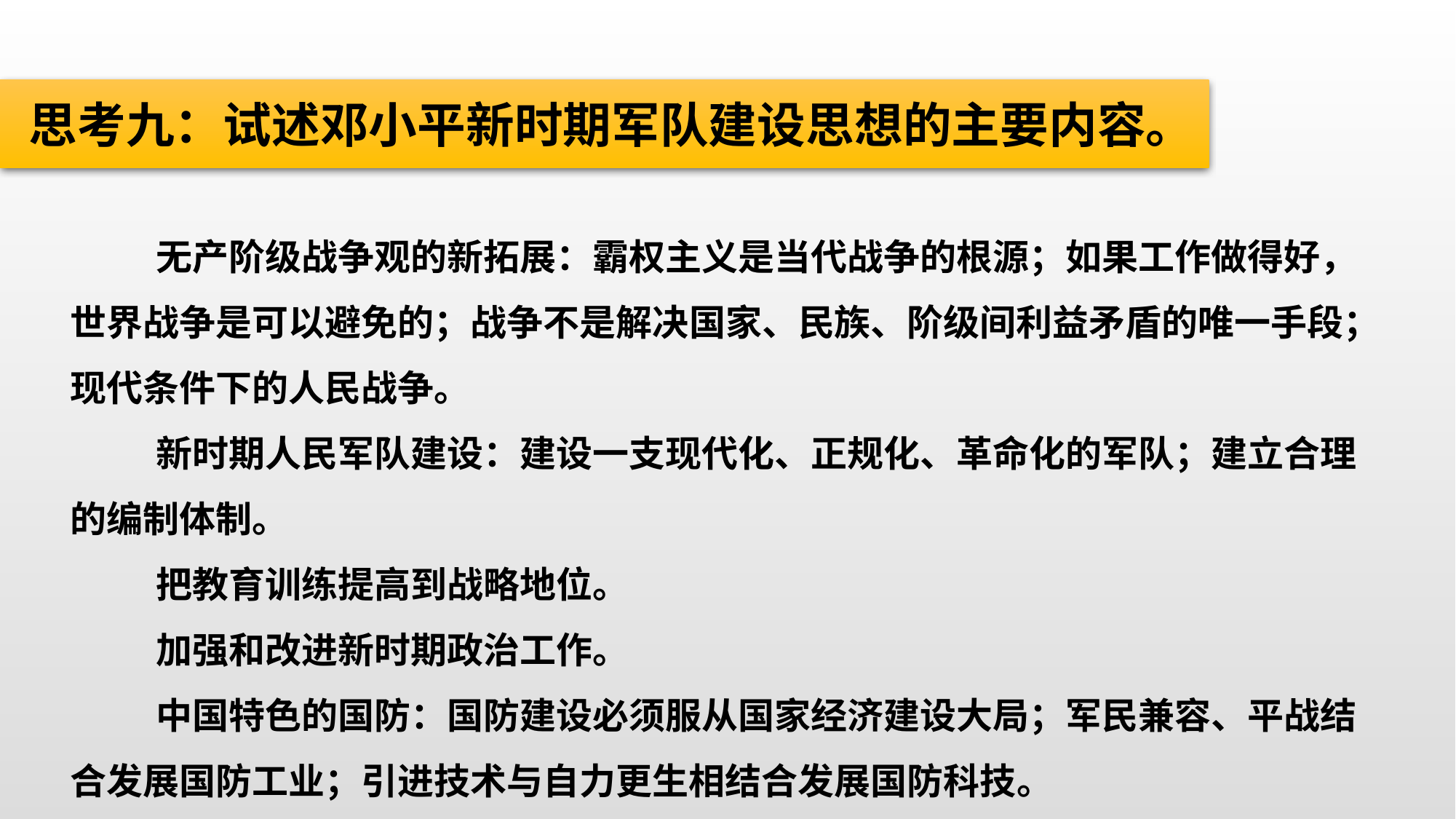

思考九：试述邓小平新时期军队建设思想的主要内容。
无产阶级战争观的新拓展：霸权主义是当代战争的根源；如果工作做得好，世界战争是可以避免的；战争不是解决国家、民族、阶级间利益矛盾的唯一手段；现代条件下的人民战争。
新时期人民军队建设：建设一支现代化、正规化、革命化的军队；建立合理的编制体制。
把教育训练提高到战略地位。
加强和改进新时期政治工作。
中国特色的国防：国防建设必须服从国家经济建设大局；军民兼容、平战结合发展国防工业；引进技术与自力更生相结合发展国防科技。